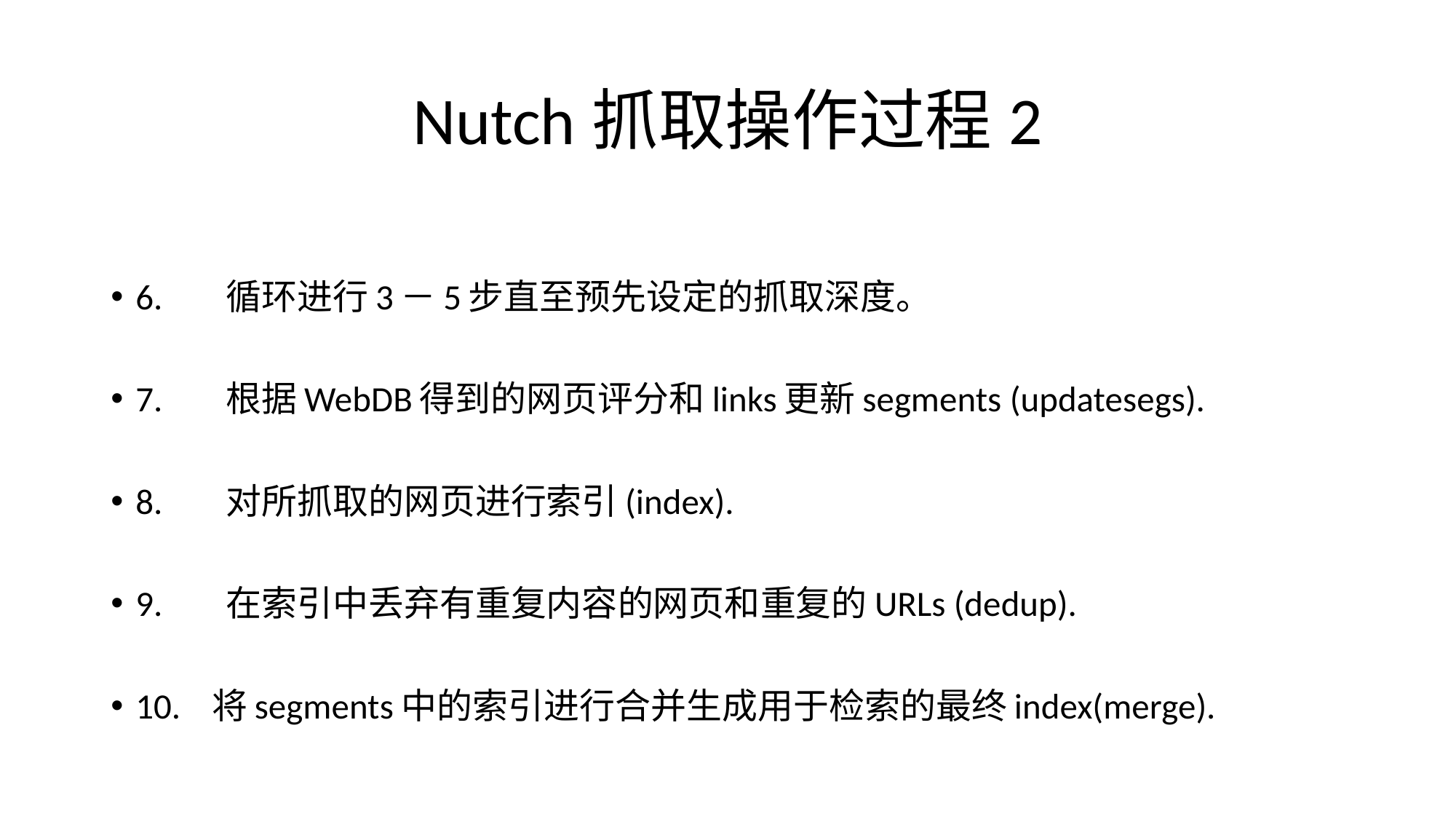

# Nutch抓取操作过程2

6.       循环进行3－5步直至预先设定的抓取深度。

7.       根据WebDB得到的网页评分和links更新segments (updatesegs).

8.       对所抓取的网页进行索引(index).

9.       在索引中丢弃有重复内容的网页和重复的URLs (dedup).

10.   将segments中的索引进行合并生成用于检索的最终index(merge).